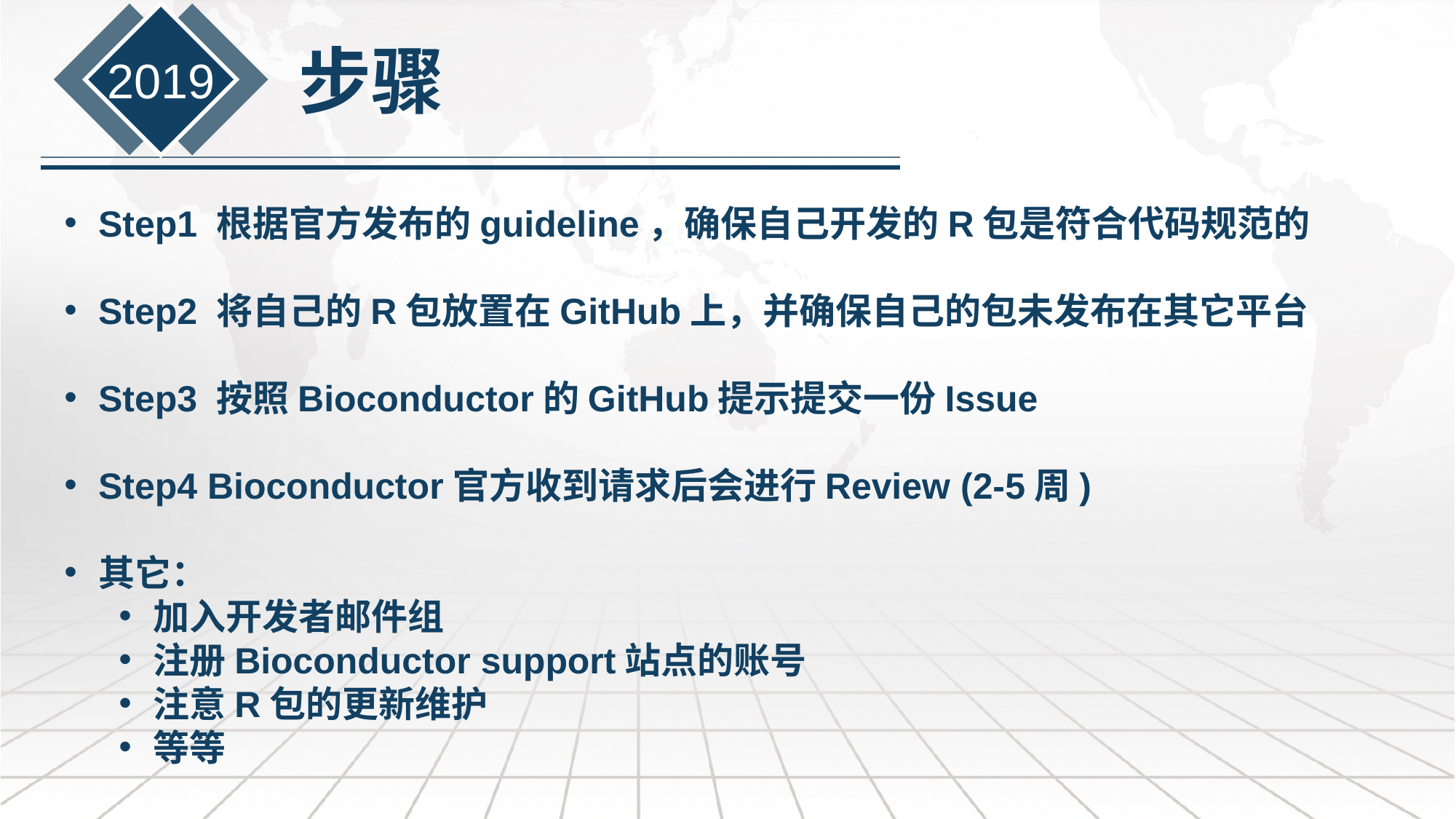

步骤
2019
Step1 根据官方发布的guideline，确保自己开发的R包是符合代码规范的

Step2 将自己的R包放置在GitHub上，并确保自己的包未发布在其它平台

Step3 按照Bioconductor的GitHub提示提交一份Issue

Step4 Bioconductor官方收到请求后会进行Review (2-5周)

其它：
加入开发者邮件组
注册Bioconductor support站点的账号
注意R包的更新维护
等等